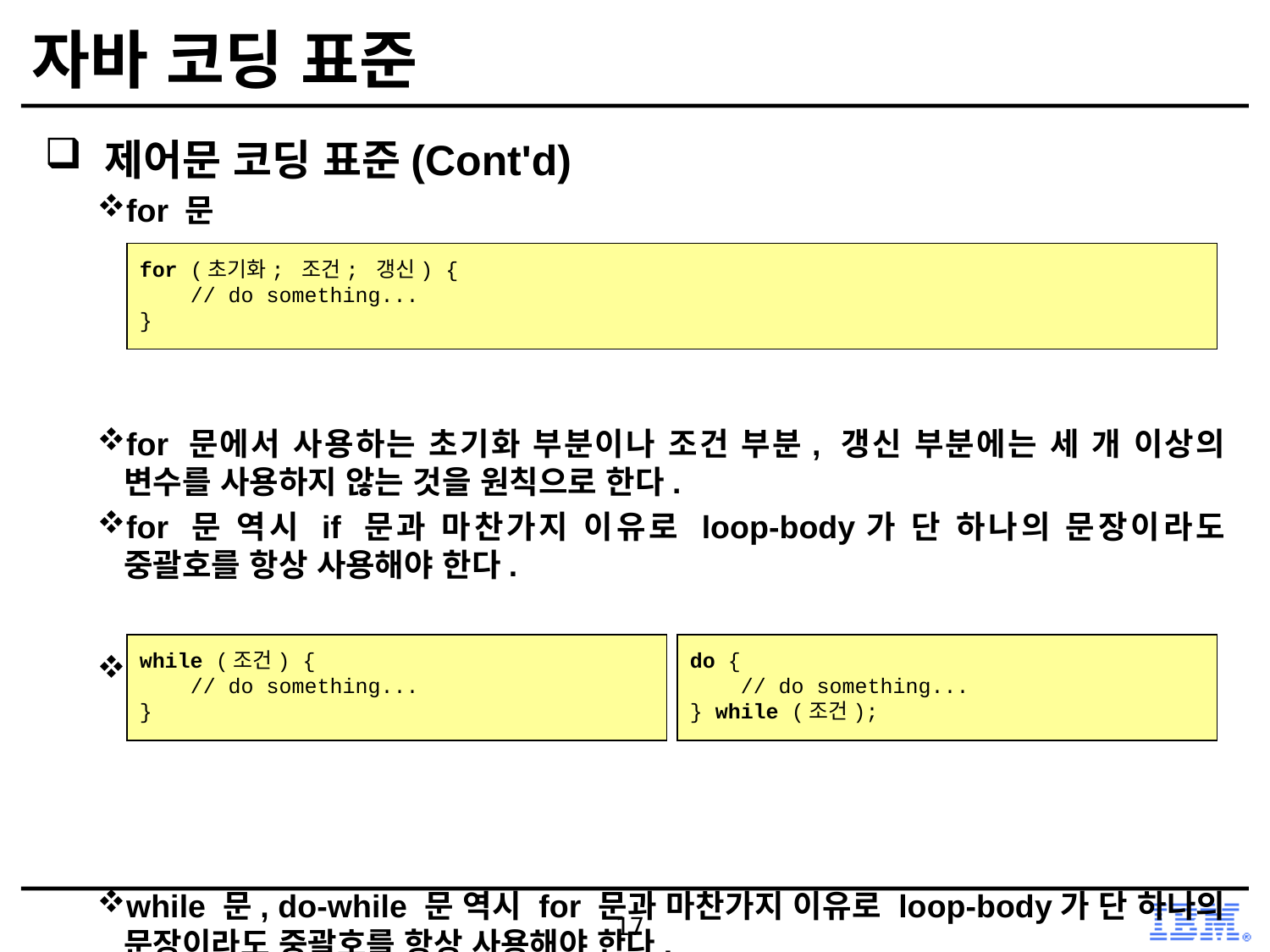

# 자바 코딩 표준
 제어문 코딩 표준(Cont'd)
for 문

for 문에서 사용하는 초기화 부분이나 조건 부분, 갱신 부분에는 세 개 이상의 변수를 사용하지 않는 것을 원칙으로 한다.
for 문 역시 if 문과 마찬가지 이유로 loop-body가 단 하나의 문장이라도 중괄호를 항상 사용해야 한다.

while 문, do-while 문

while 문, do-while 문 역시 for 문과 마찬가지 이유로 loop-body가 단 하나의 문장이라도 중괄호를 항상 사용해야 한다.
for (초기화; 조건; 갱신) {
    // do something...
}
while (조건) {
    // do something...
}
do {
    // do something...
} while (조건);
17